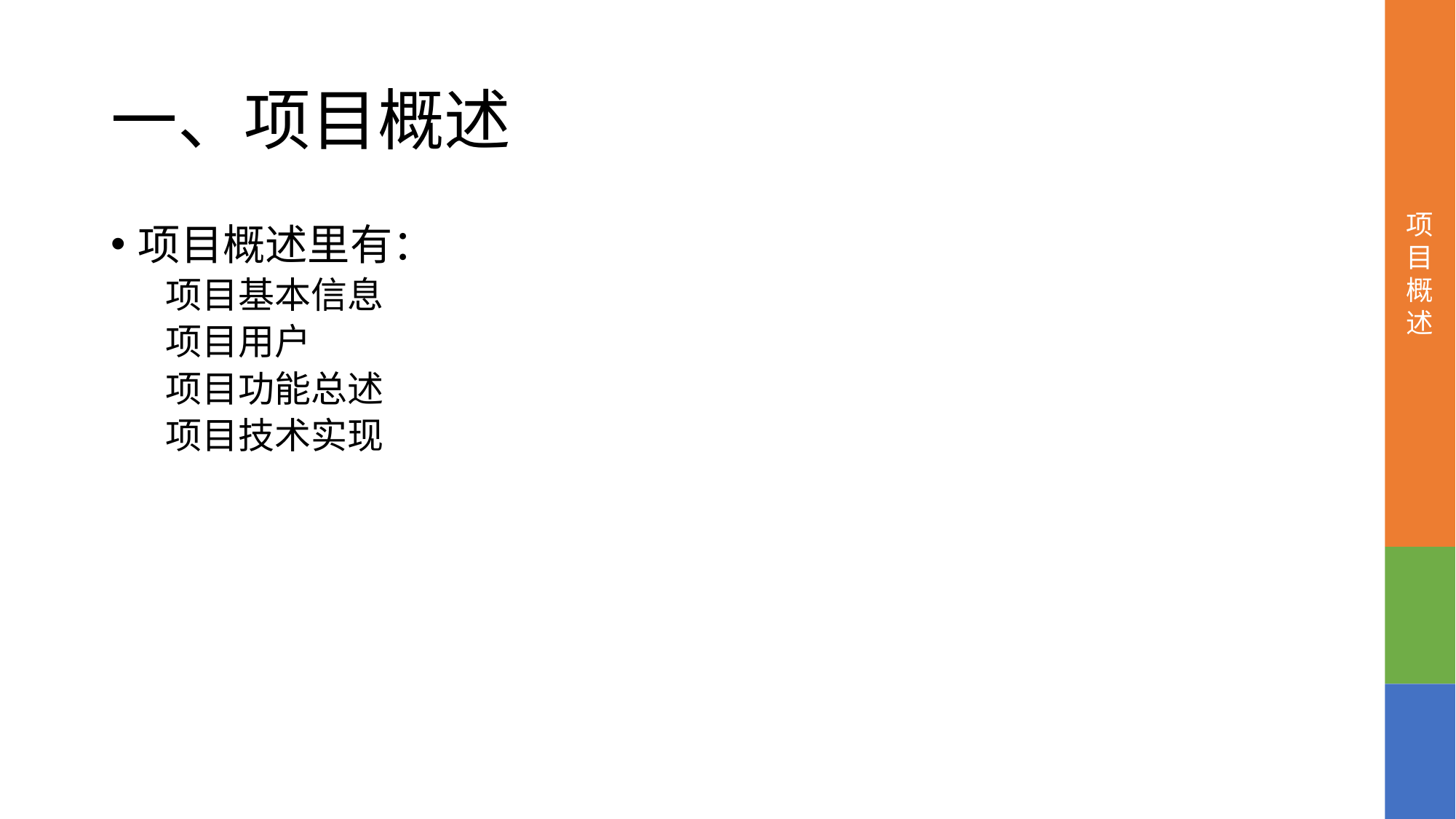

项目概述
# 一、项目概述
项目概述里有：
项目基本信息
项目用户
项目功能总述
项目技术实现